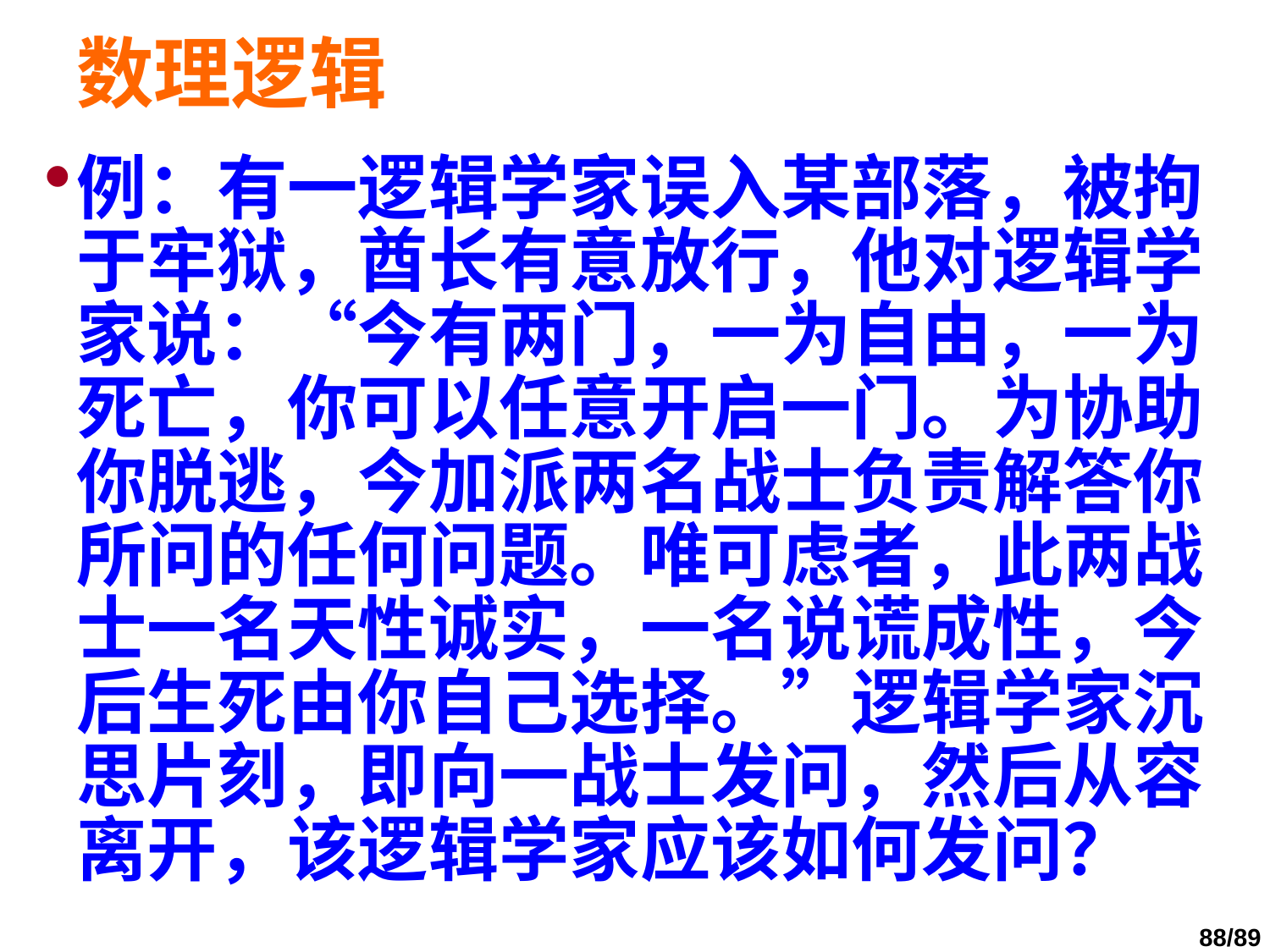

# 数理逻辑
例：有一逻辑学家误入某部落，被拘于牢狱，酋长有意放行，他对逻辑学家说：“今有两门，一为自由，一为死亡，你可以任意开启一门。为协助你脱逃，今加派两名战士负责解答你所问的任何问题。唯可虑者，此两战士一名天性诚实，一名说谎成性，今后生死由你自己选择。”逻辑学家沉思片刻，即向一战士发问，然后从容离开，该逻辑学家应该如何发问？